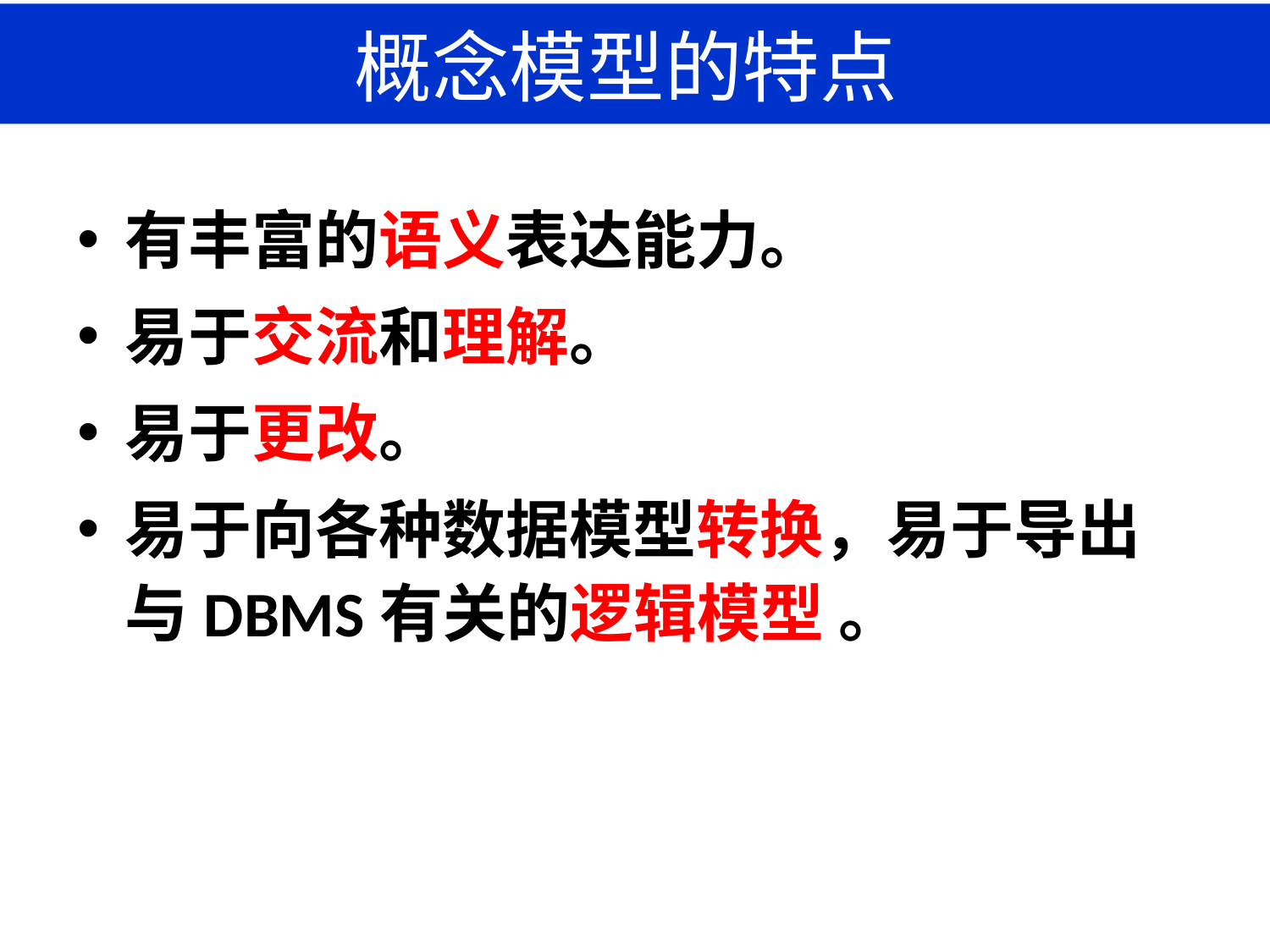

# 概念模型的特点
有丰富的语义表达能力。
易于交流和理解。
易于更改。
易于向各种数据模型转换，易于导出与DBMS有关的逻辑模型 。